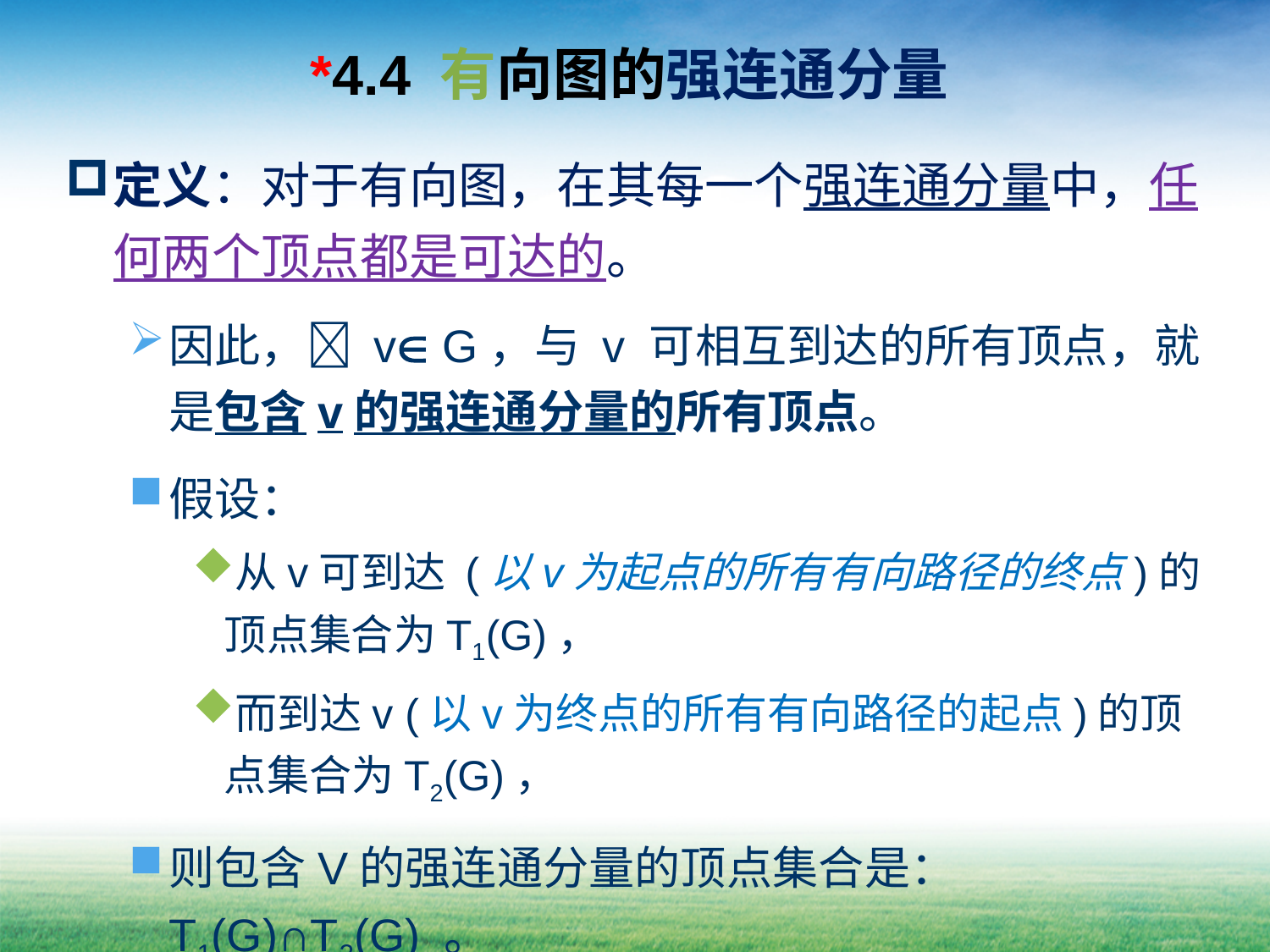

# *4.4 有向图的强连通分量
定义：对于有向图，在其每一个强连通分量中，任何两个顶点都是可达的。
因此，∀ v∈ G，与 v 可相互到达的所有顶点，就是包含v的强连通分量的所有顶点。
假设：
从v可到达 (以v为起点的所有有向路径的终点)的顶点集合为T1(G)，
而到达v (以v为终点的所有有向路径的起点)的顶点集合为T2(G)，
则包含V的强连通分量的顶点集合是：T1(G)∩T2(G) 。